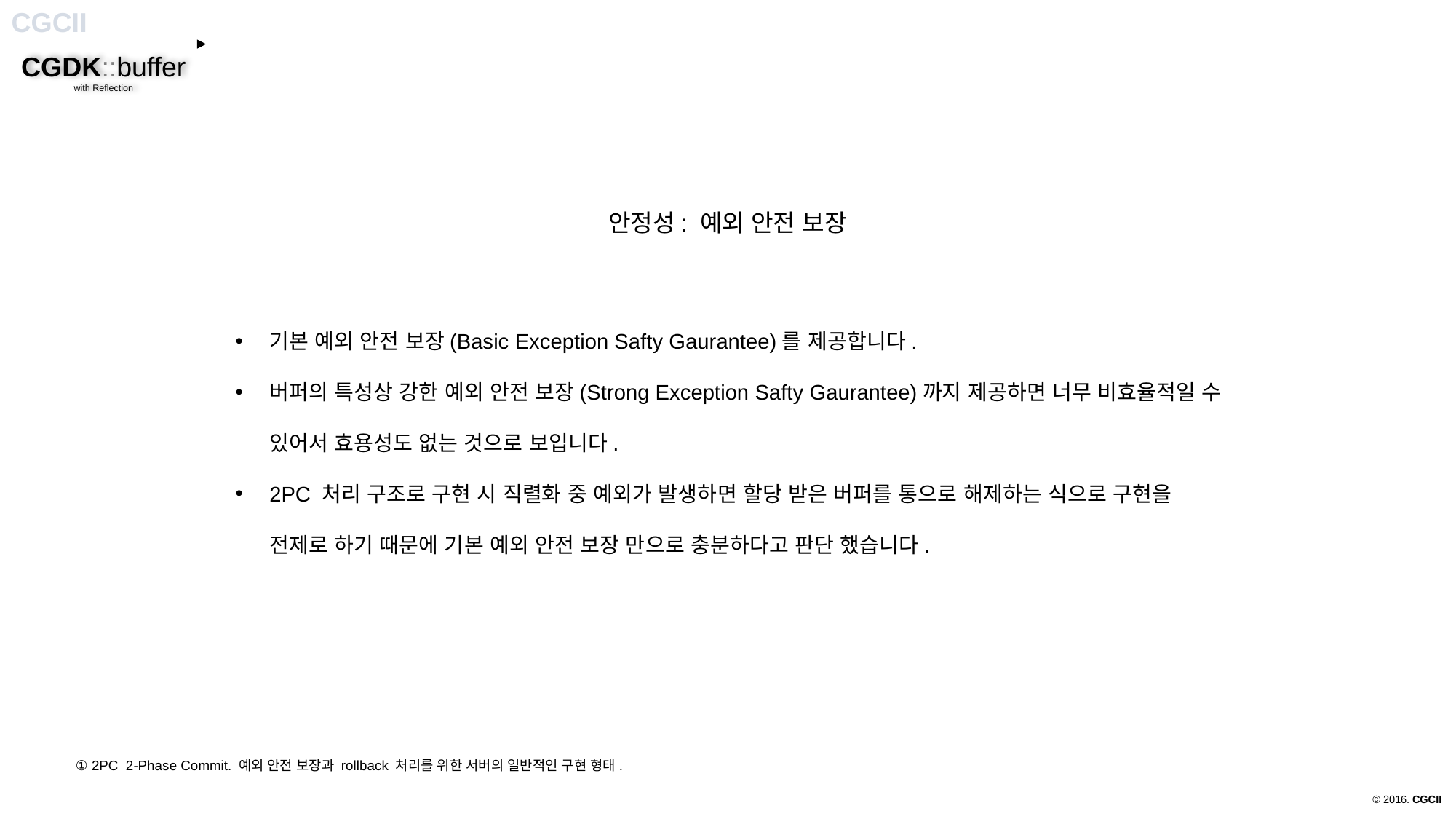

CGCII
CGDK::buffer
with Reflection

안정성: 예외 안전 보장
기본 예외 안전 보장(Basic Exception Safty Gaurantee)를 제공합니다.
버퍼의 특성상 강한 예외 안전 보장(Strong Exception Safty Gaurantee)까지 제공하면 너무 비효율적일 수 있어서 효용성도 없는 것으로 보입니다.
2PC 처리 구조로 구현 시 직렬화 중 예외가 발생하면 할당 받은 버퍼를 통으로 해제하는 식으로 구현을 전제로 하기 때문에 기본 예외 안전 보장 만으로 충분하다고 판단 했습니다.
① 2PC  2-Phase Commit. 예외 안전 보장과 rollback 처리를 위한 서버의 일반적인 구현 형태.
© 2016. CGCII